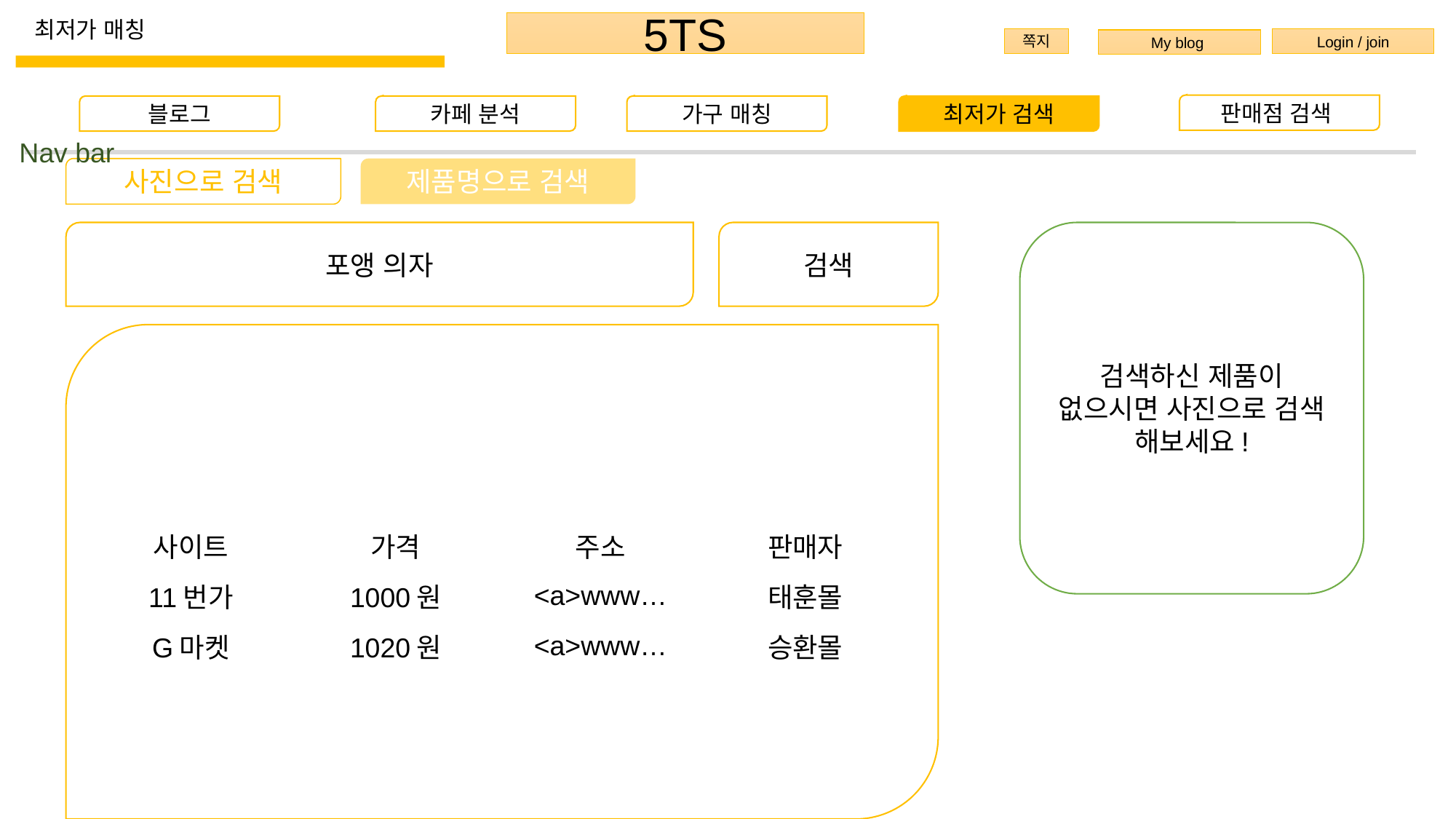

최저가 매칭
5TS
쪽지
Login / join
My blog

판매점 검색
블로그
카페 분석
가구 매칭
최저가 검색
Nav bar

사진으로 검색
제품명으로 검색
포앵 의자
검색
검색하신 제품이 없으시면 사진으로 검색 해보세요!

| 사이트 | 가격 | 주소 | 판매자 |
| --- | --- | --- | --- |
| 11번가 | 1000원 | <a>www… | 태훈몰 |
| G마켓 | 1020원 | <a>www… | 승환몰 |